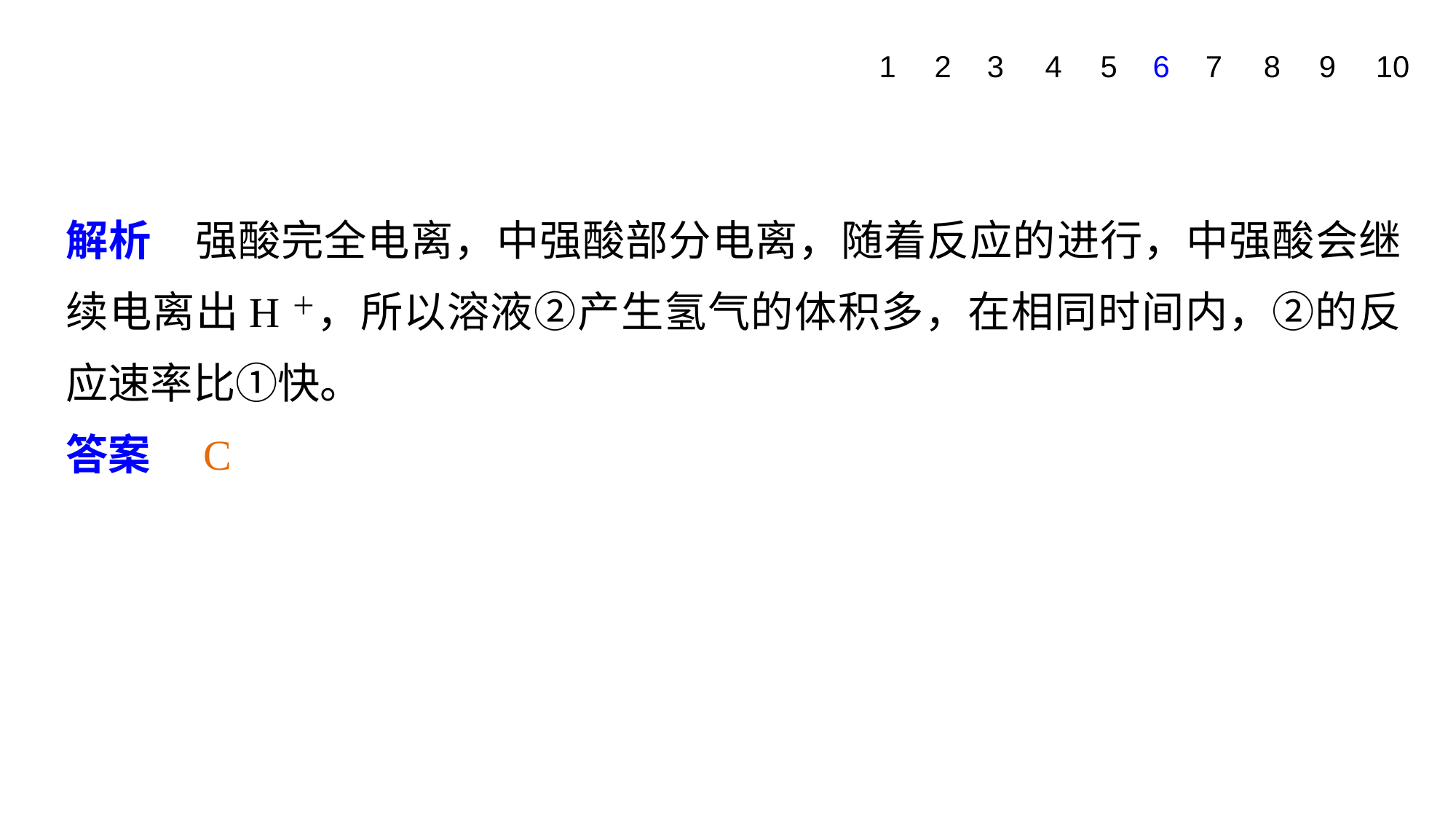

1
2
3
4
5
6
7
8
9
10
解析　强酸完全电离，中强酸部分电离，随着反应的进行，中强酸会继续电离出H＋，所以溶液②产生氢气的体积多，在相同时间内，②的反应速率比①快。
答案　C